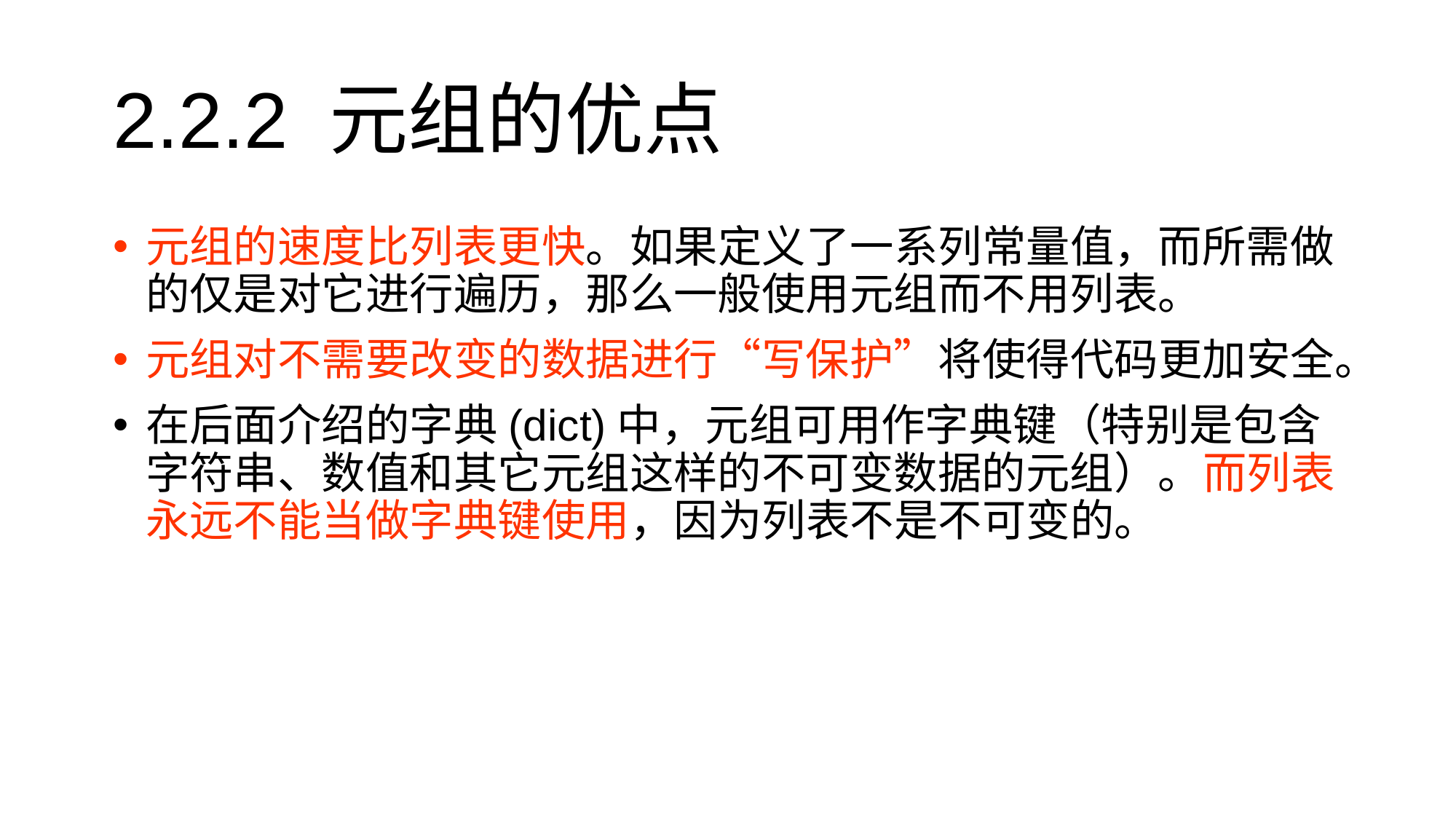

# 2.2.2 元组的优点
元组的速度比列表更快。如果定义了一系列常量值，而所需做的仅是对它进行遍历，那么一般使用元组而不用列表。
元组对不需要改变的数据进行“写保护”将使得代码更加安全。
在后面介绍的字典(dict)中，元组可用作字典键（特别是包含字符串、数值和其它元组这样的不可变数据的元组）。而列表永远不能当做字典键使用，因为列表不是不可变的。